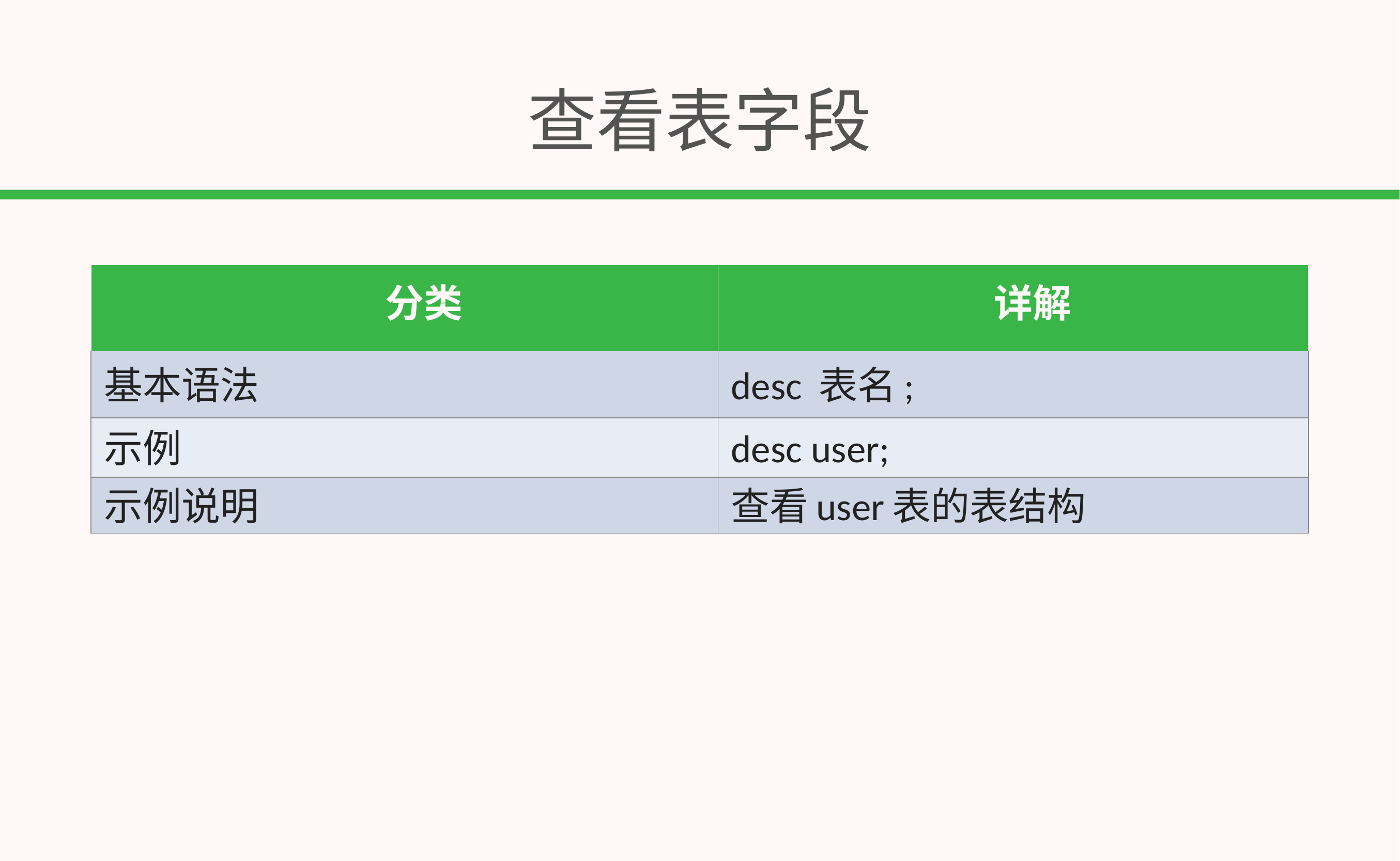

# 查看表字段
| 分类 | 详解 |
| --- | --- |
| 基本语法 | desc 表名; |
| 示例 | desc user; |
| 示例说明 | 查看user表的表结构 |